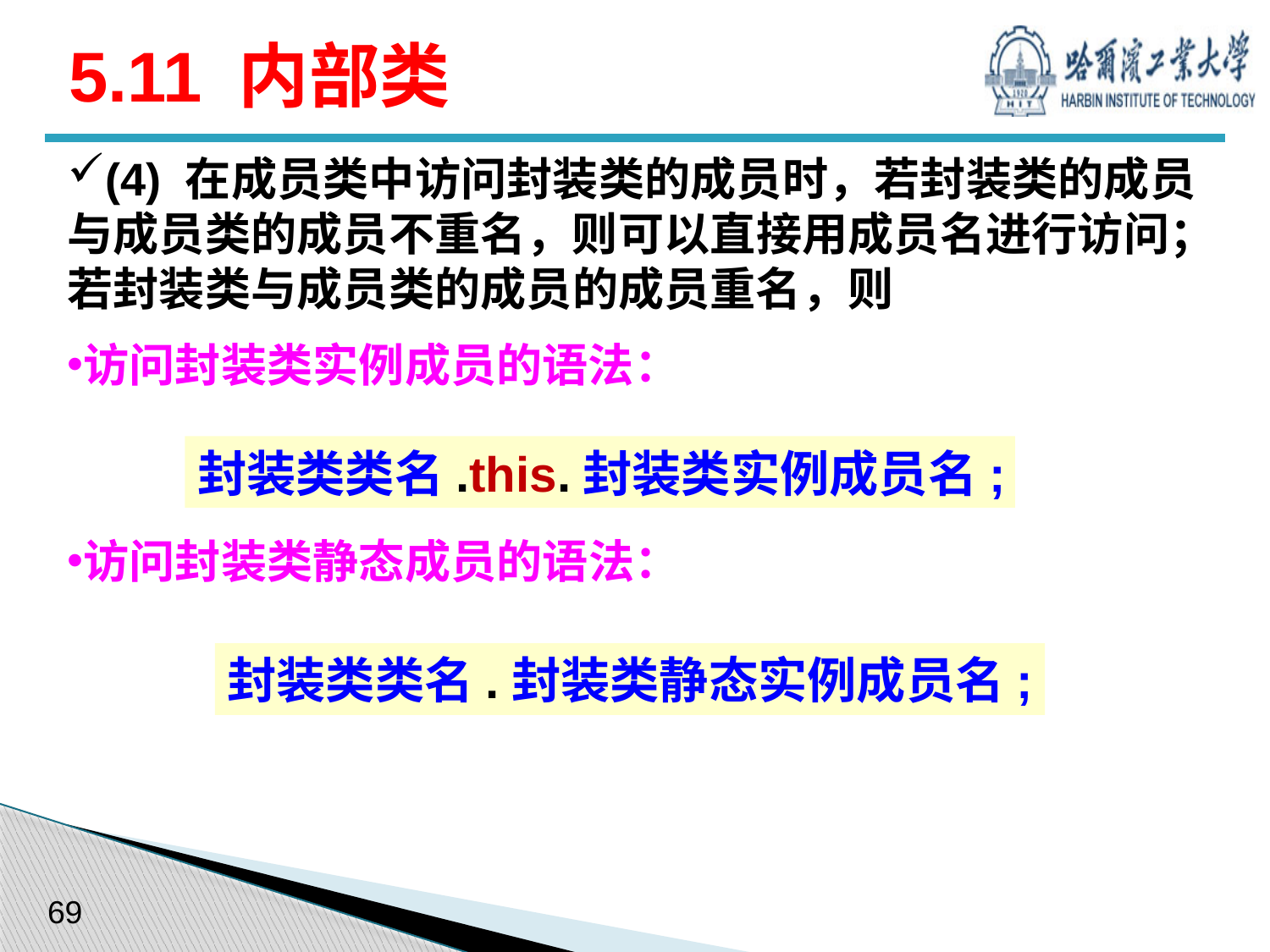

# 5.11 内部类
(4) 在成员类中访问封装类的成员时，若封装类的成员与成员类的成员不重名，则可以直接用成员名进行访问；若封装类与成员类的成员的成员重名，则
访问封装类实例成员的语法：
封装类类名.this.封装类实例成员名;
访问封装类静态成员的语法：
封装类类名.封装类静态实例成员名;